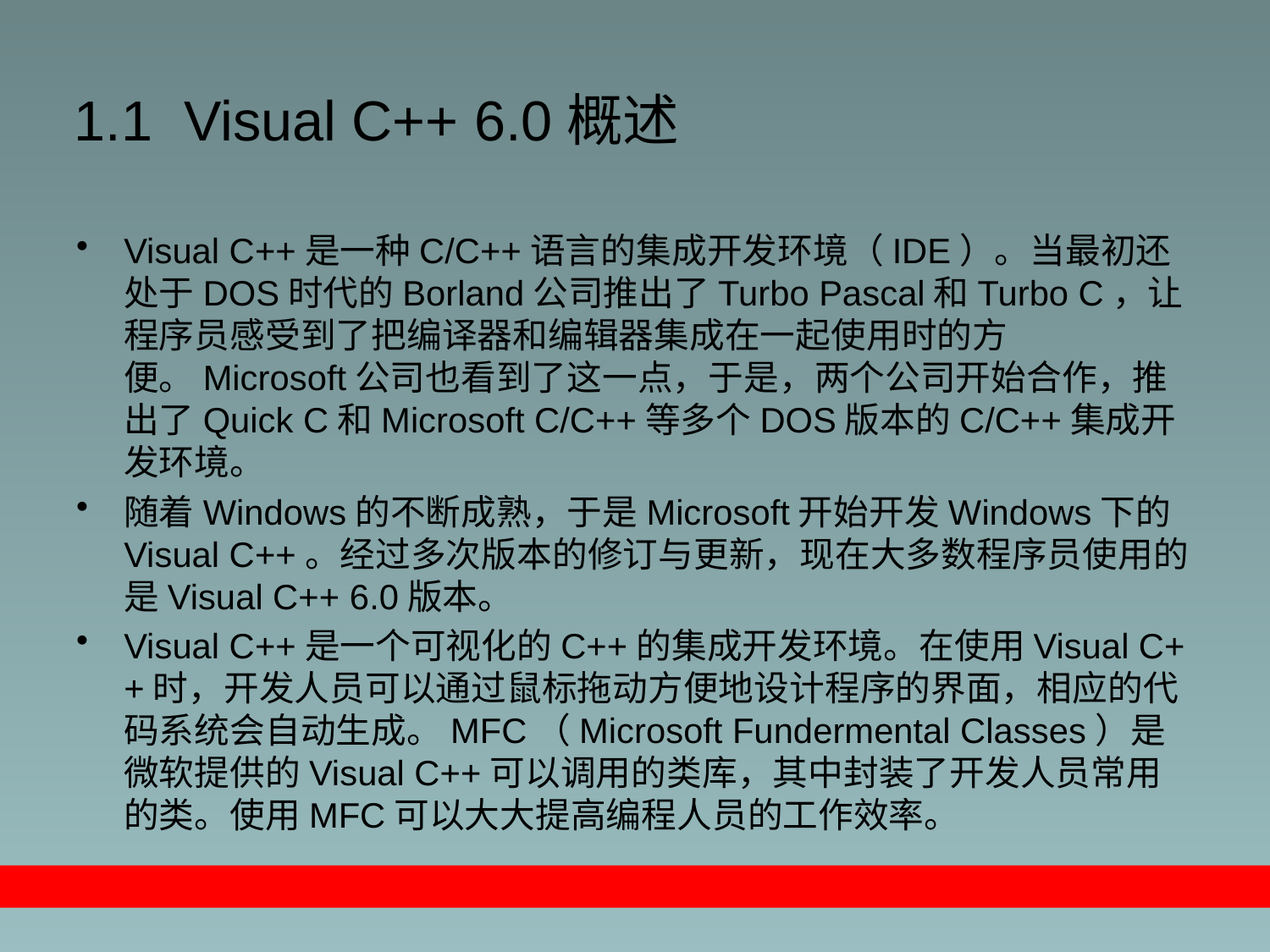

# 1.1  Visual C++ 6.0概述
Visual C++是一种C/C++语言的集成开发环境（IDE）。当最初还处于DOS时代的Borland公司推出了Turbo Pascal和Turbo C，让程序员感受到了把编译器和编辑器集成在一起使用时的方便。Microsoft公司也看到了这一点，于是，两个公司开始合作，推出了Quick C和Microsoft C/C++等多个DOS版本的C/C++集成开发环境。
随着Windows的不断成熟，于是Microsoft开始开发Windows下的Visual C++。经过多次版本的修订与更新，现在大多数程序员使用的是Visual C++ 6.0版本。
Visual C++是一个可视化的C++的集成开发环境。在使用Visual C++时，开发人员可以通过鼠标拖动方便地设计程序的界面，相应的代码系统会自动生成。MFC（Microsoft Fundermental Classes）是微软提供的Visual C++可以调用的类库，其中封装了开发人员常用的类。使用MFC可以大大提高编程人员的工作效率。